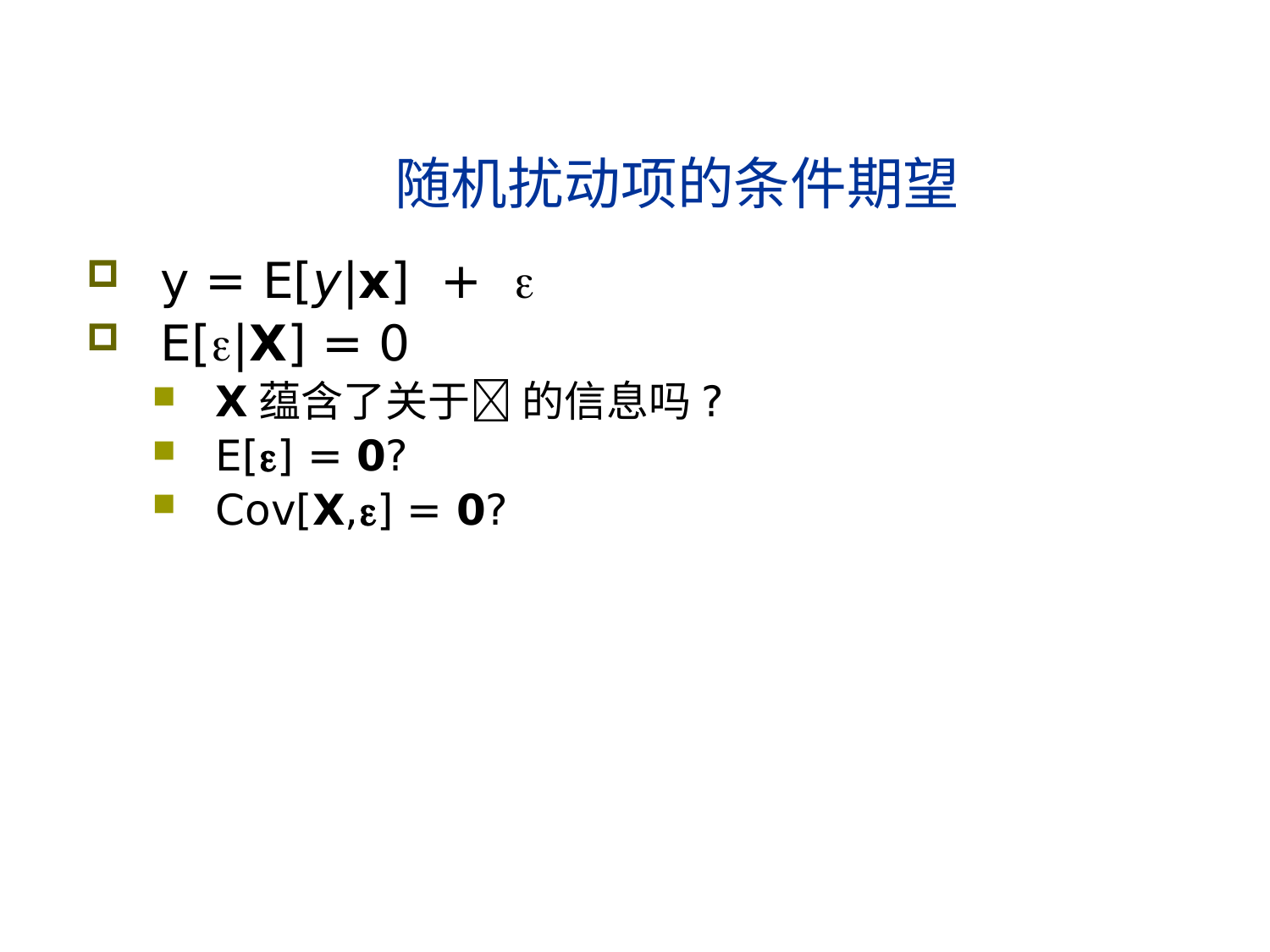

# 随机扰动项的条件期望
y = E[y|x]  +  ε
E[ε|X] = 0
X蕴含了关于ε 的信息吗?
E[ε] = 0?
Cov[X,ε] = 0?